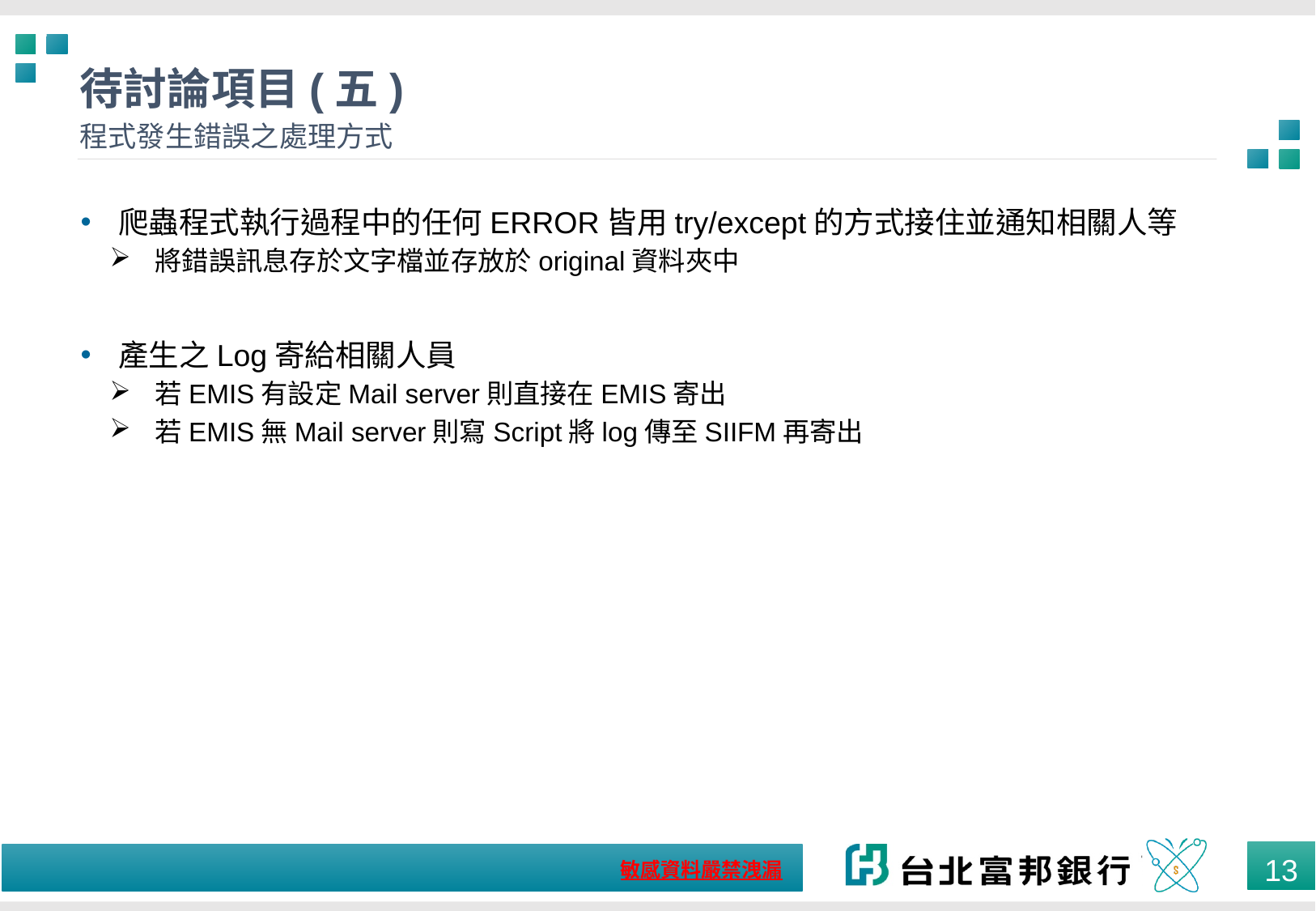

# 待討論項目(五)
程式發生錯誤之處理方式
爬蟲程式執行過程中的任何ERROR皆用try/except的方式接住並通知相關人等
將錯誤訊息存於文字檔並存放於original資料夾中

產生之Log寄給相關人員
若EMIS有設定Mail server則直接在EMIS寄出
若EMIS無Mail server則寫Script將log傳至SIIFM再寄出